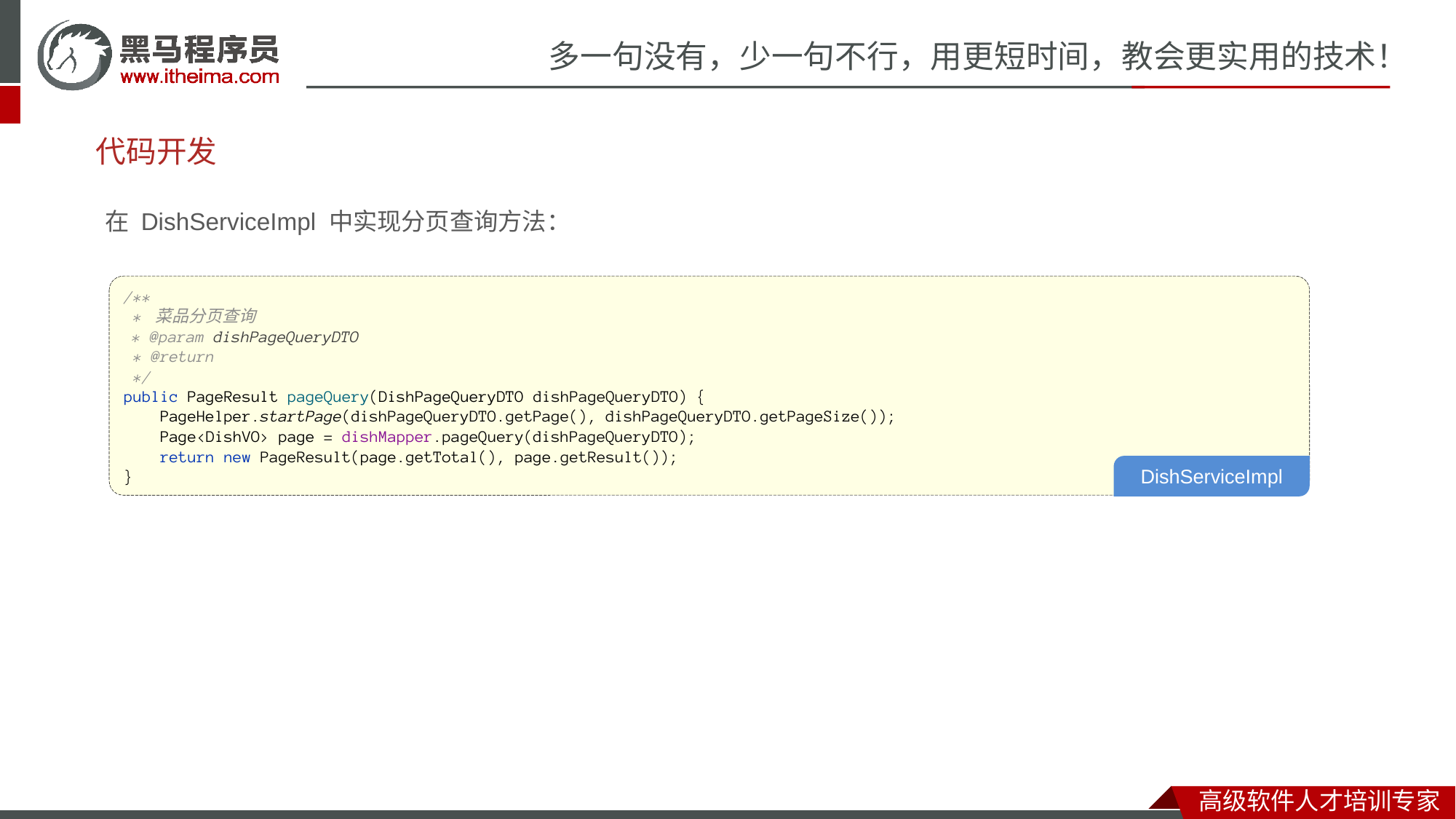

# 代码开发
在 DishServiceImpl 中实现分页查询方法：
/**
 * 菜品分页查询
 * @param dishPageQueryDTO
 * @return
 */
public PageResult pageQuery(DishPageQueryDTO dishPageQueryDTO) {
    PageHelper.startPage(dishPageQueryDTO.getPage(), dishPageQueryDTO.getPageSize());
    Page<DishVO> page = dishMapper.pageQuery(dishPageQueryDTO);
    return new PageResult(page.getTotal(), page.getResult());
}
DishServiceImpl